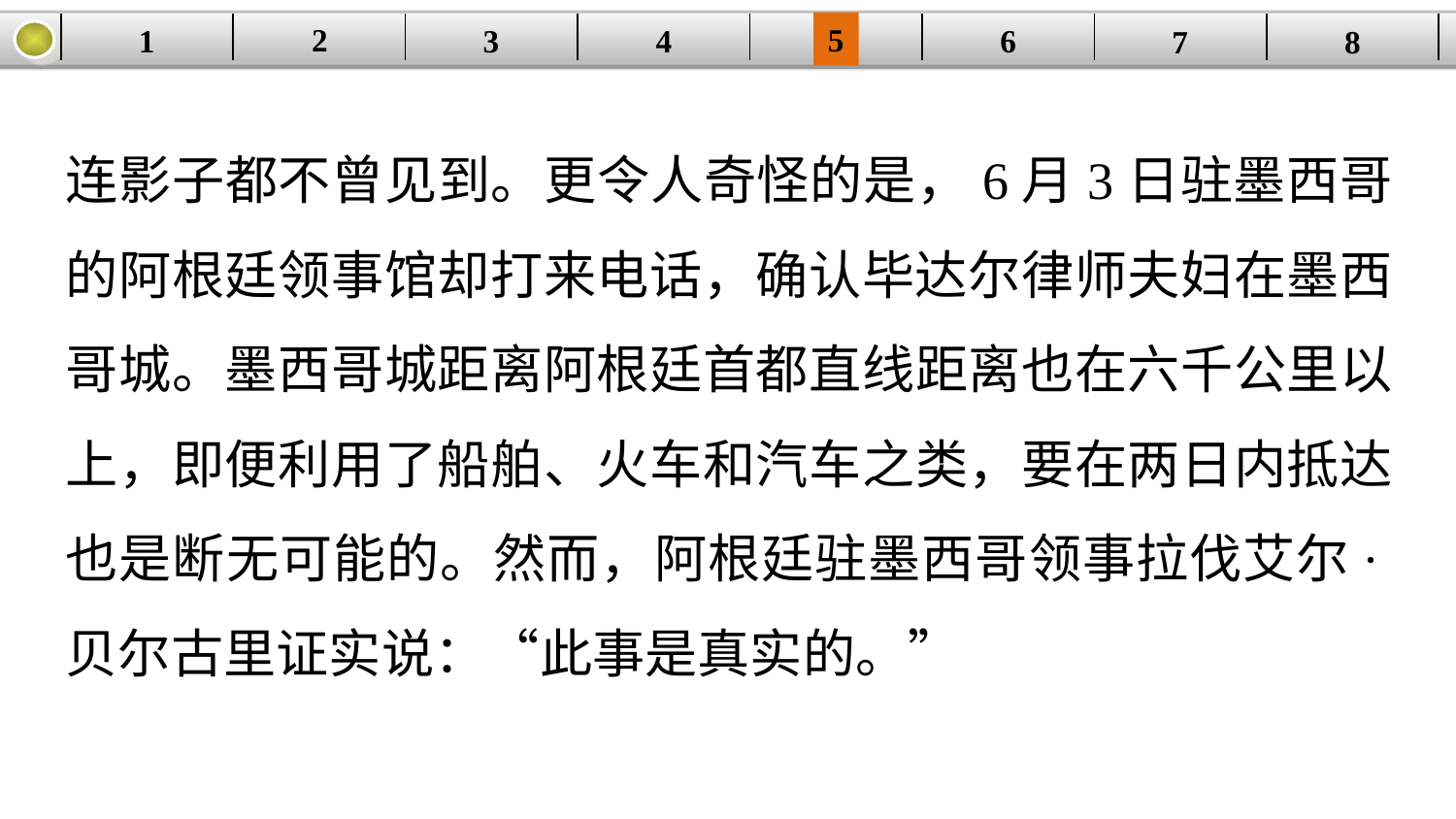

5
2
1
4
6
|  |  |  |  |  |  |  |  |
| --- | --- | --- | --- | --- | --- | --- | --- |
3
8
7

连影子都不曾见到。更令人奇怪的是，6月3日驻墨西哥的阿根廷领事馆却打来电话，确认毕达尔律师夫妇在墨西哥城。墨西哥城距离阿根廷首都直线距离也在六千公里以上，即便利用了船舶、火车和汽车之类，要在两日内抵达也是断无可能的。然而，阿根廷驻墨西哥领事拉伐艾尔·贝尔古里证实说：“此事是真实的。”